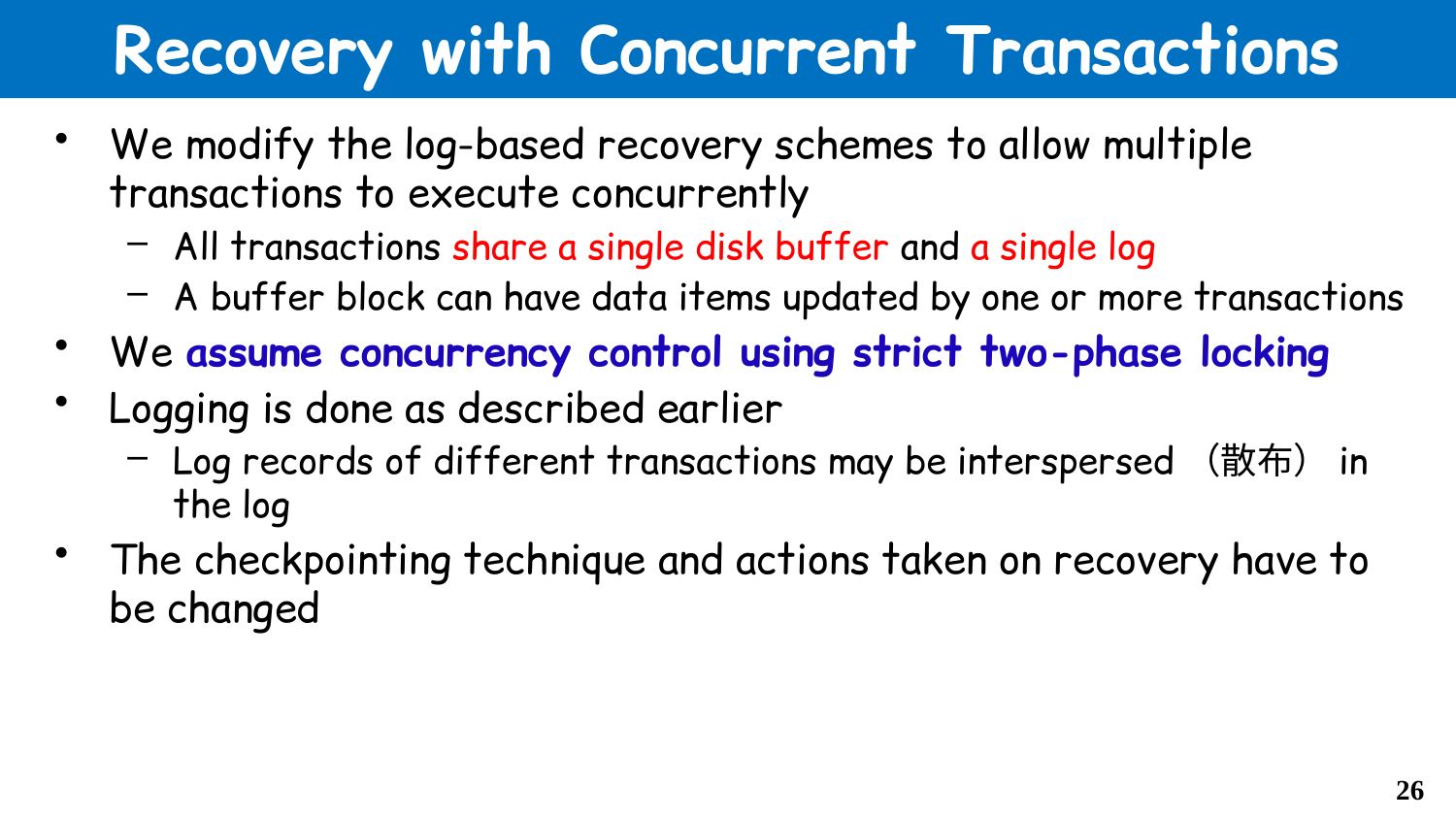

# Recovery with Concurrent Transactions
We modify the log-based recovery schemes to allow multiple transactions to execute concurrently
All transactions share a single disk buffer and a single log
A buffer block can have data items updated by one or more transactions
We assume concurrency control using strict two-phase locking
Logging is done as described earlier
Log records of different transactions may be interspersed（散布）in the log
The checkpointing technique and actions taken on recovery have to be changed